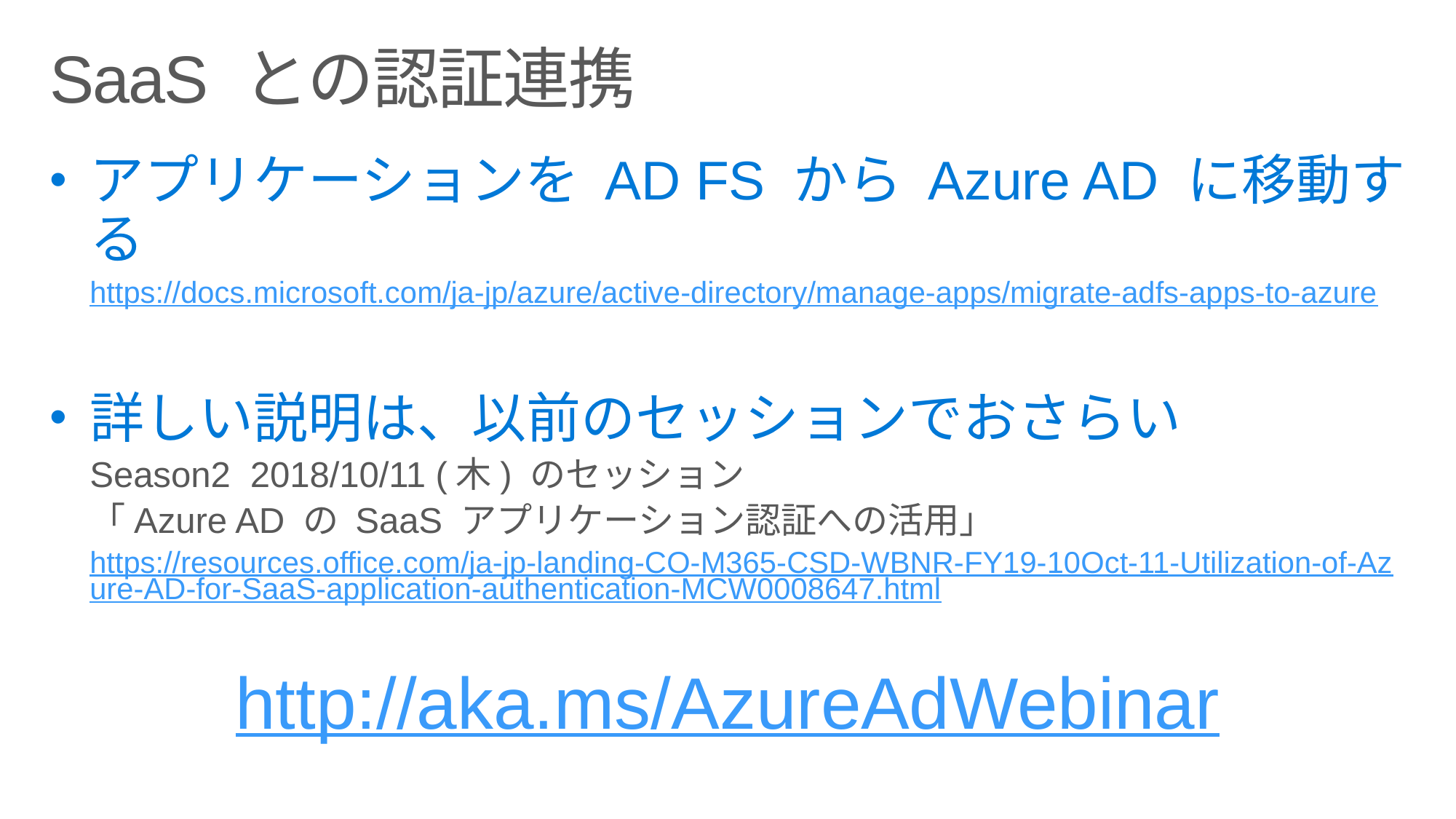

# SaaS との認証連携
アプリケーションを AD FS から Azure AD に移動する
https://docs.microsoft.com/ja-jp/azure/active-directory/manage-apps/migrate-adfs-apps-to-azure

詳しい説明は、以前のセッションでおさらい
Season2  2018/10/11 (木) のセッション
「Azure AD の SaaS アプリケーション認証への活用」
https://resources.office.com/ja-jp-landing-CO-M365-CSD-WBNR-FY19-10Oct-11-Utilization-of-Azure-AD-for-SaaS-application-authentication-MCW0008647.html

http://aka.ms/AzureAdWebinar